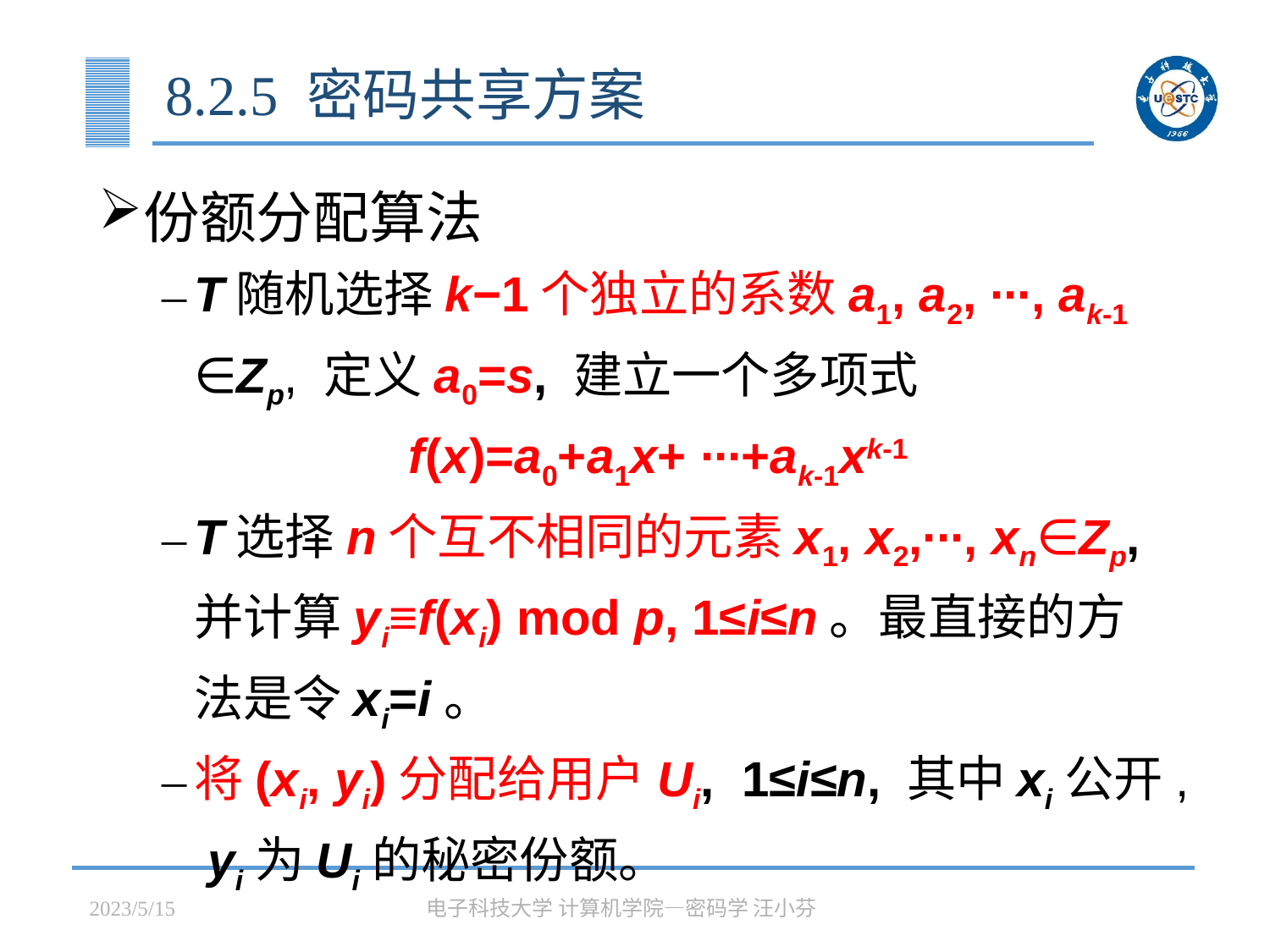

# 8.2.5 密码共享方案
份额分配算法
T随机选择k−1个独立的系数a1, a2, ∙∙∙, ak-1 ∈Zp, 定义a0=s, 建立一个多项式
f(x)=a0+a1x+ ∙∙∙+ak-1xk-1
T选择n个互不相同的元素x1, x2,∙∙∙, xn∈Zp,并计算yi≡f(xi) mod p, 1≤i≤n。最直接的方法是令xi=i。
将(xi, yi)分配给用户Ui,  1≤i≤n, 其中xi公开, yi为Ui的秘密份额。

2023/5/15
电子科技大学 计算机学院—密码学 汪小芬